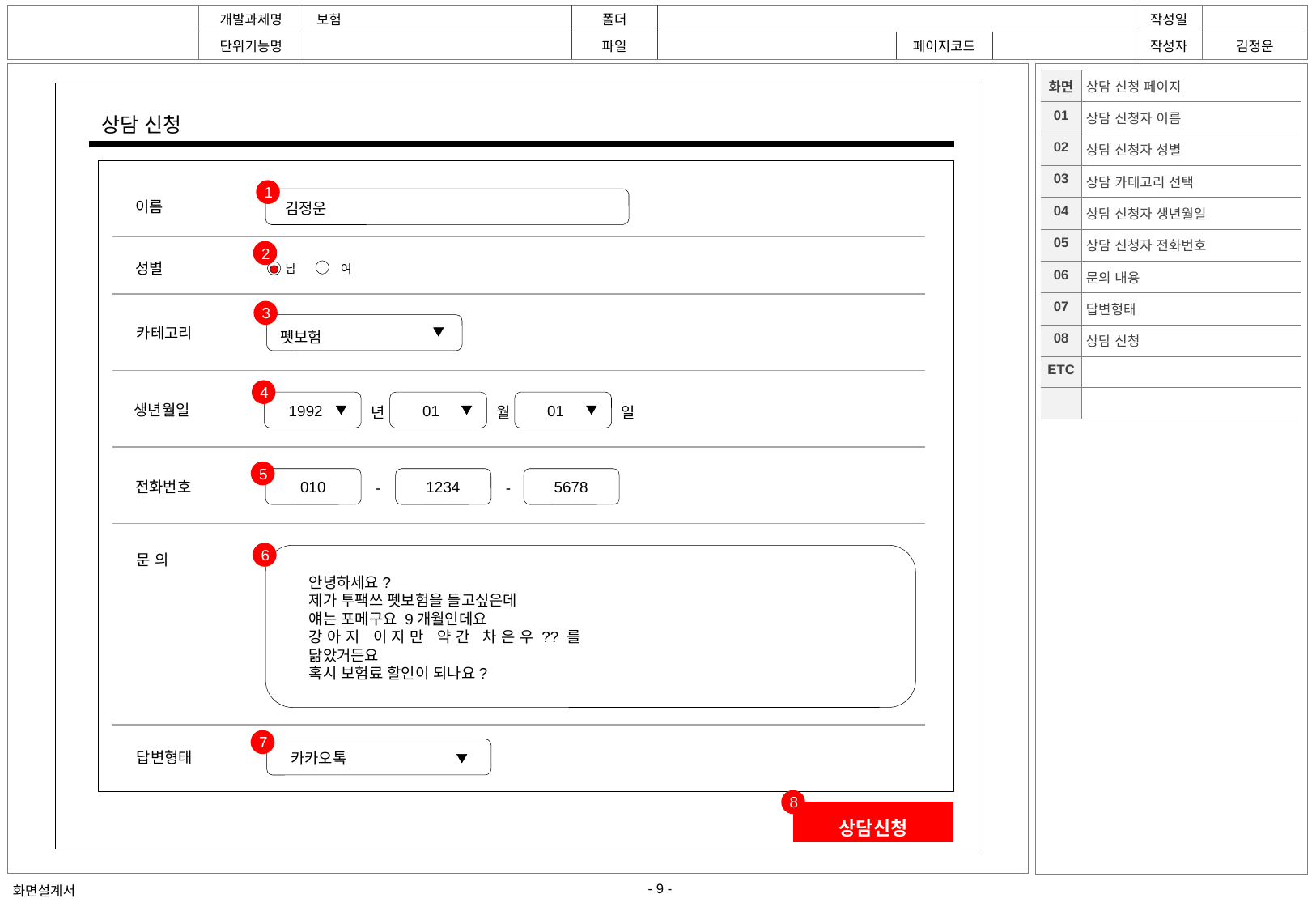

| 화면 | 상담 신청 페이지 |
| --- | --- |
| 01 | 상담 신청자 이름 |
| 02 | 상담 신청자 성별 |
| 03 | 상담 카테고리 선택 |
| 04 | 상담 신청자 생년월일 |
| 05 | 상담 신청자 전화번호 |
| 06 | 문의 내용 |
| 07 | 답변형태 |
| 08 | 상담 신청 |
| ETC |  |
|  |  |

상담 신청

1

이름
김정운
2
성별
남
여

3
펫보험
카테고리

4

생년월일
1992
01
01
년
월
일

5

전화번호
010
1234
5678
-
-
6
문 의

안녕하세요?
제가 투팩쓰 펫보험을 들고싶은데
얘는 포메구요 9개월인데요
강아지 이지만 약간 차은우??를 닮았거든요
혹시 보험료 할인이 되나요?
7

답변형태
카카오톡

8
상담신청